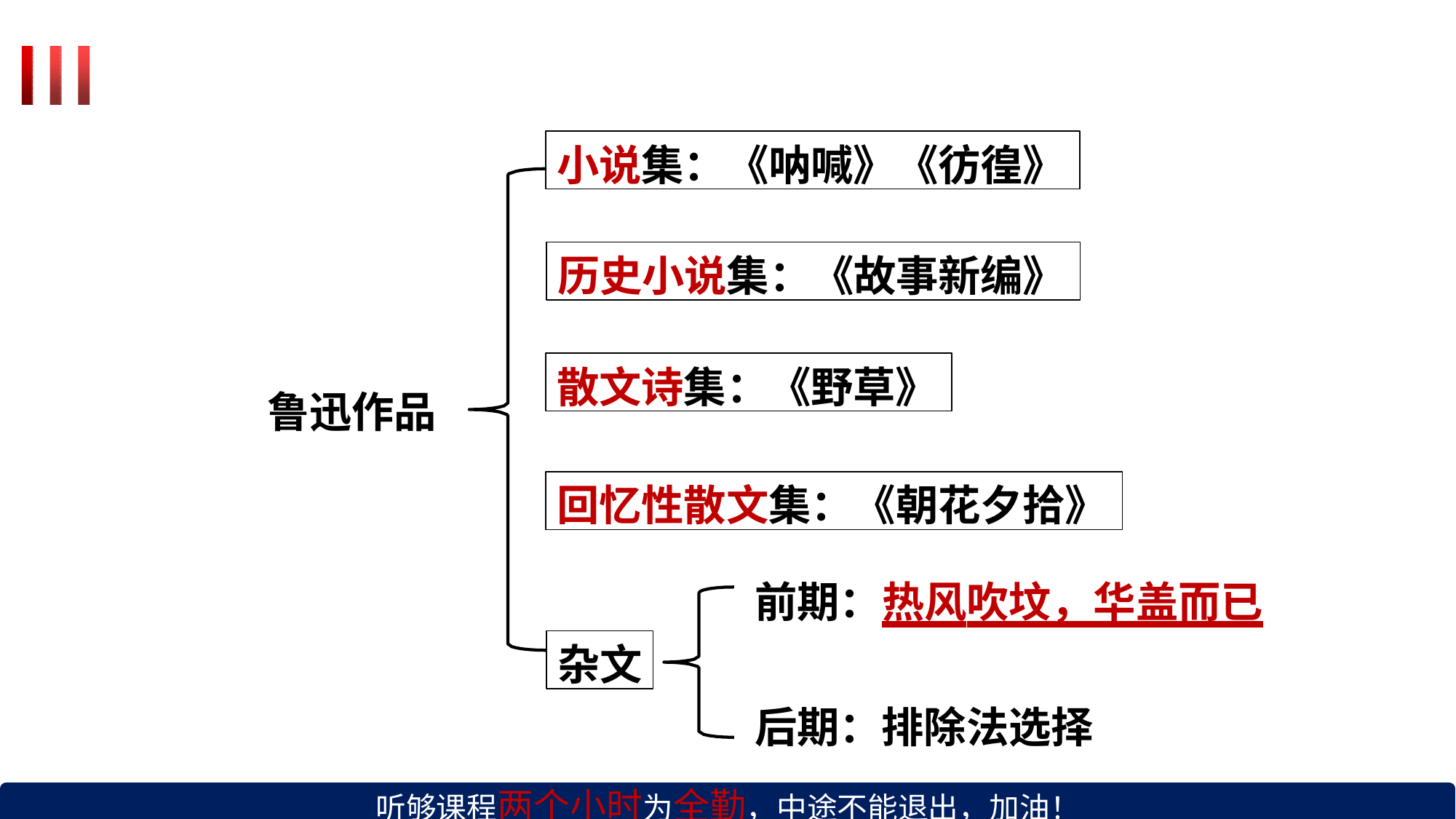

小说集：《呐喊》《彷徨》

历史小说集：《故事新编》
散文诗集：《野草》
鲁迅作品
回忆性散文集：《朝花夕拾》
前期：热风吹坟，华盖而已

杂文
后期：排除法选择

听够课程两个小时为全勤，中途不能退出，加油！